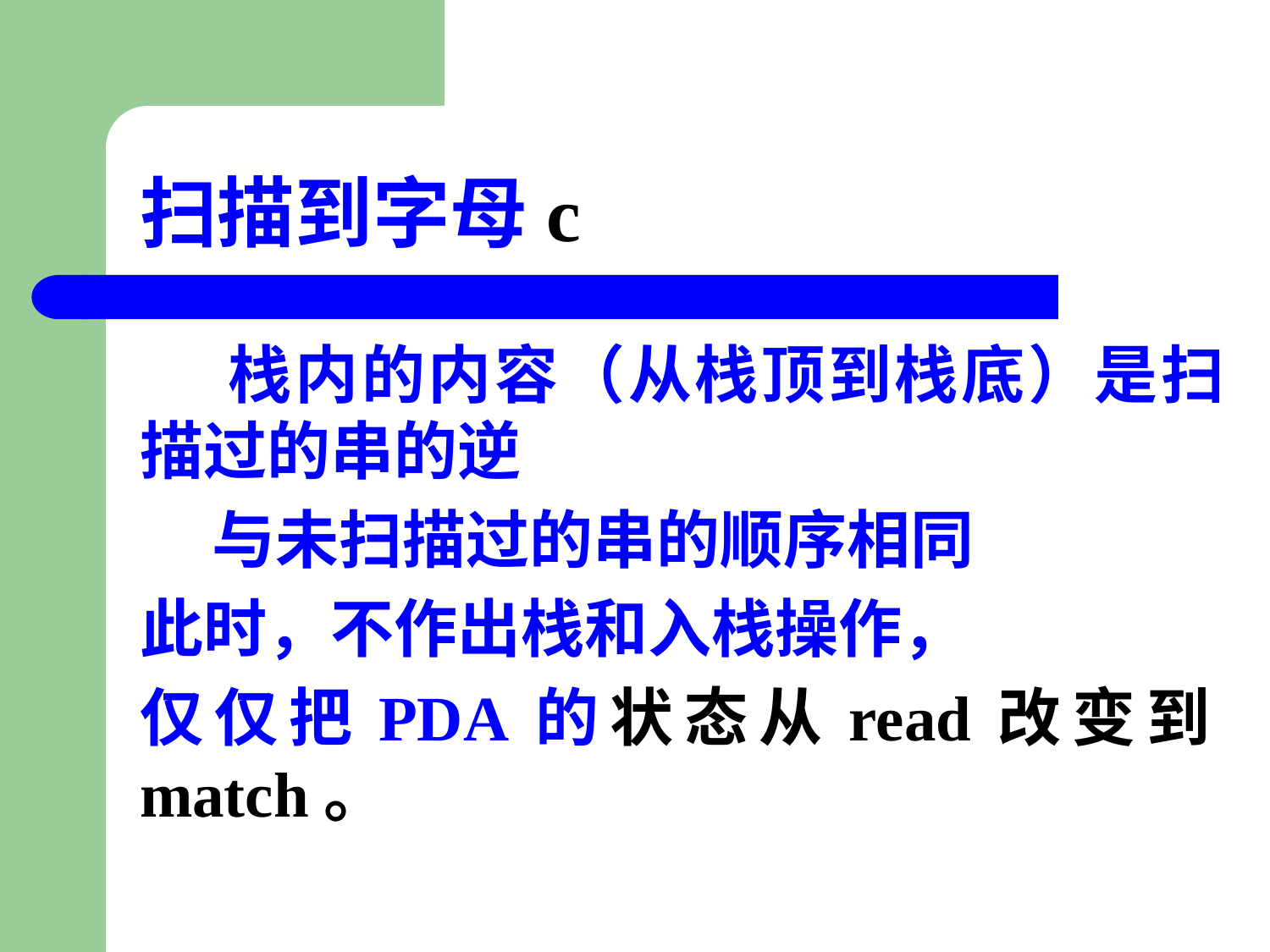

# 扫描到字母c
    栈内的内容（从栈顶到栈底）是扫描过的串的逆
    与未扫描过的串的顺序相同
此时，不作出栈和入栈操作，
仅仅把PDA的状态从read改变到match。